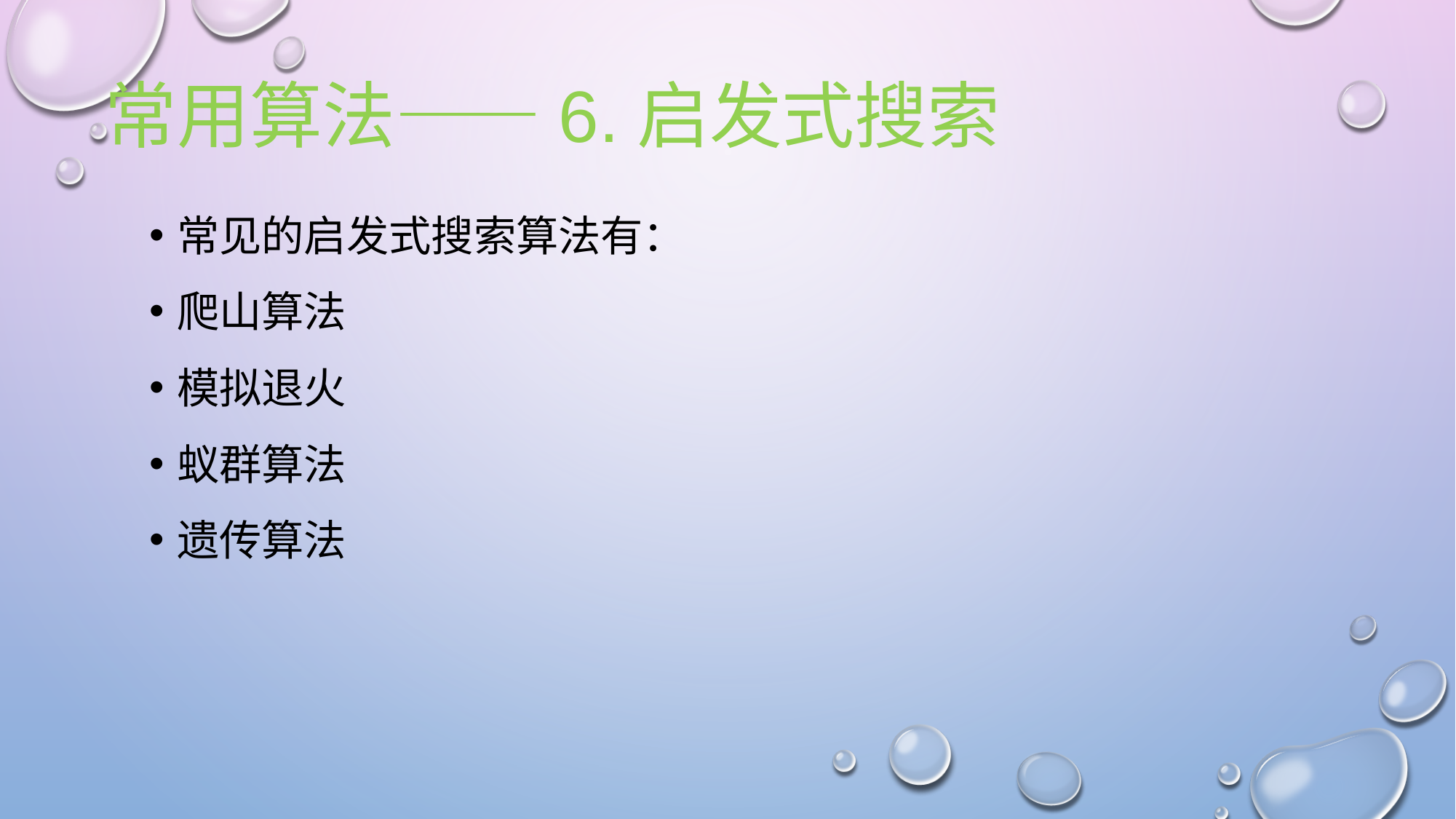

# 常用算法——6.启发式搜索
常见的启发式搜索算法有：
爬山算法
模拟退火
蚁群算法
遗传算法